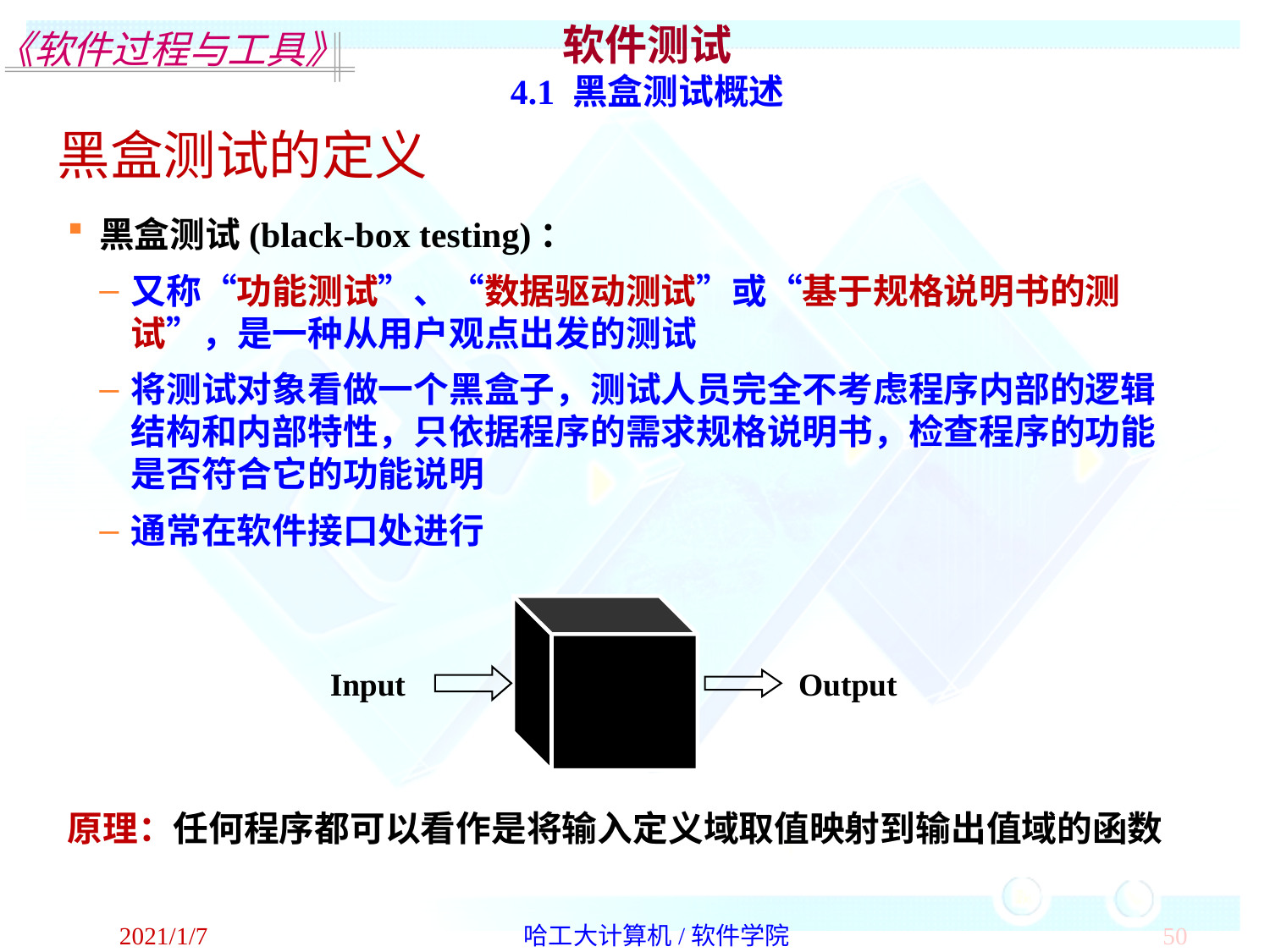

软件测试
4.1 黑盒测试概述
黑盒测试的定义
黑盒测试(black-box testing)：
又称“功能测试”、“数据驱动测试”或“基于规格说明书的测试”，是一种从用户观点出发的测试
将测试对象看做一个黑盒子，测试人员完全不考虑程序内部的逻辑结构和内部特性，只依据程序的需求规格说明书，检查程序的功能是否符合它的功能说明
通常在软件接口处进行
软件
Input

Output
原理：任何程序都可以看作是将输入定义域取值映射到输出值域的函数